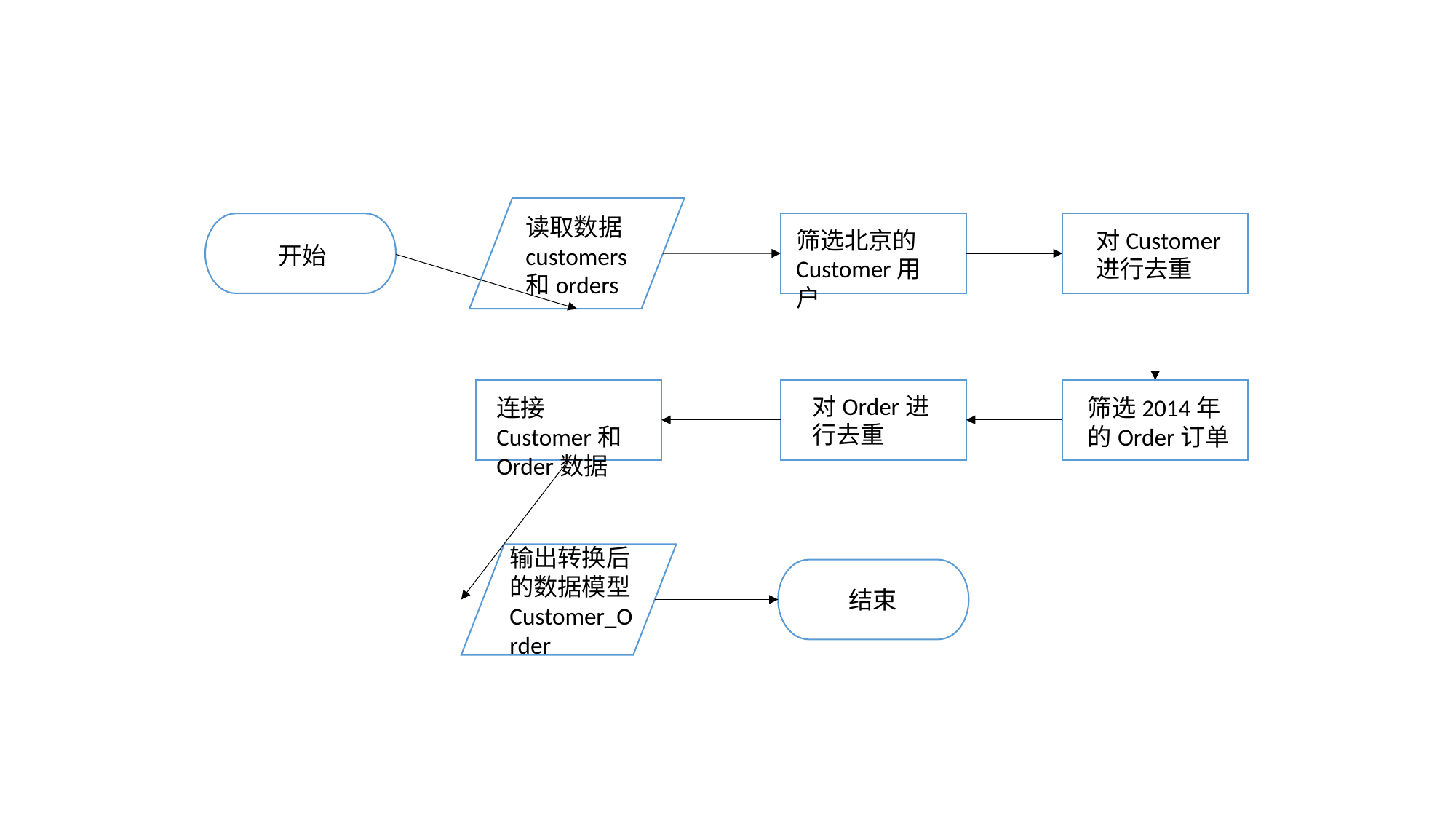

读取数据customers和orders

筛选北京的Customer用户
对Customer进行去重
开始

对Order进行去重
连接Customer和Order数据
筛选2014年的Order订单
输出转换后的数据模型
Customer_Order

结束